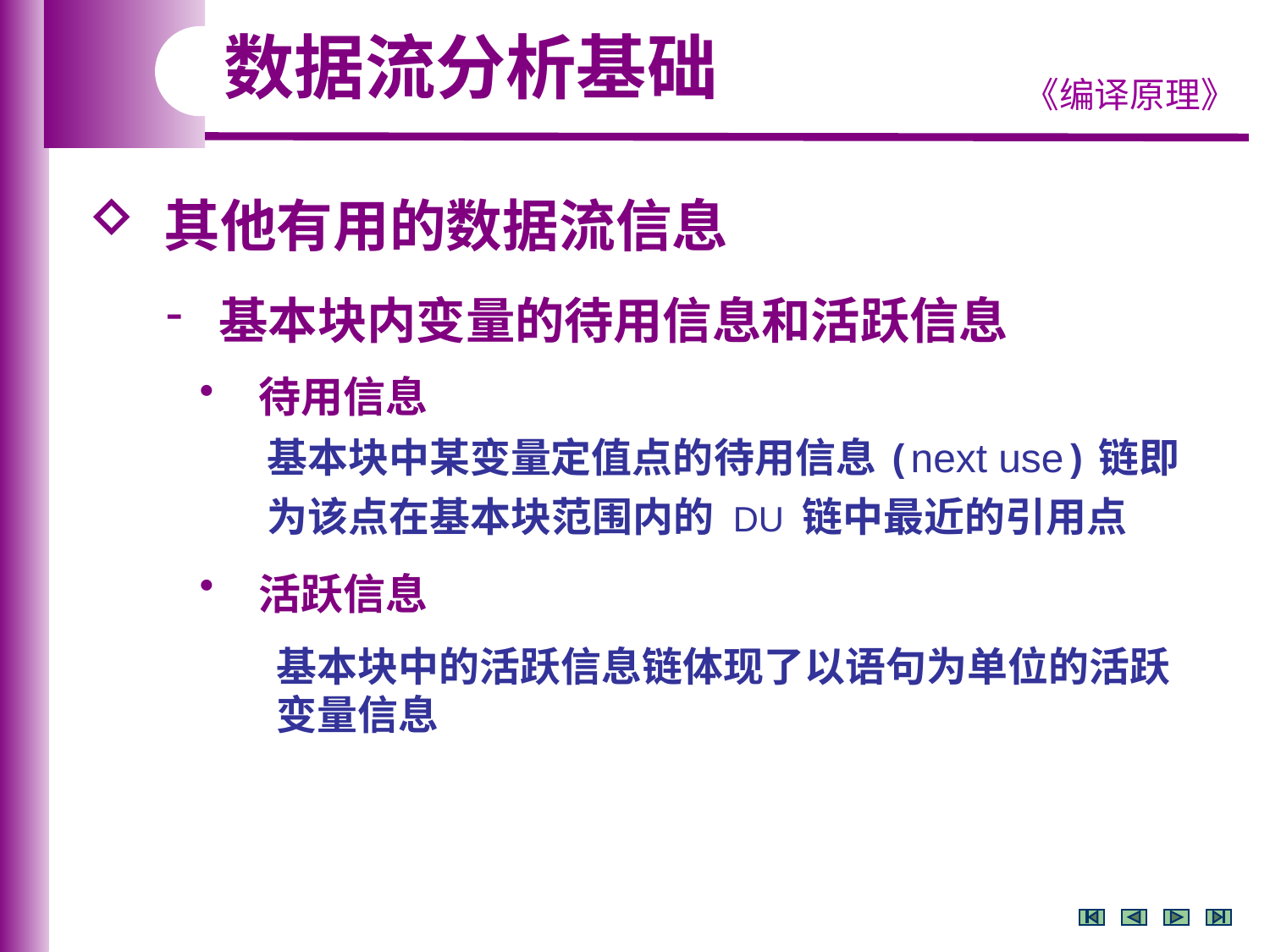

数据流分析基础
 其他有用的数据流信息
 基本块内变量的待用信息和活跃信息

  待用信息
   基本块中某变量定值点的待用信息(next use)链即
   为该点在基本块范围内的 DU 链中最近的引用点

  活跃信息

    基本块中的活跃信息链体现了以语句为单位的活跃
    变量信息